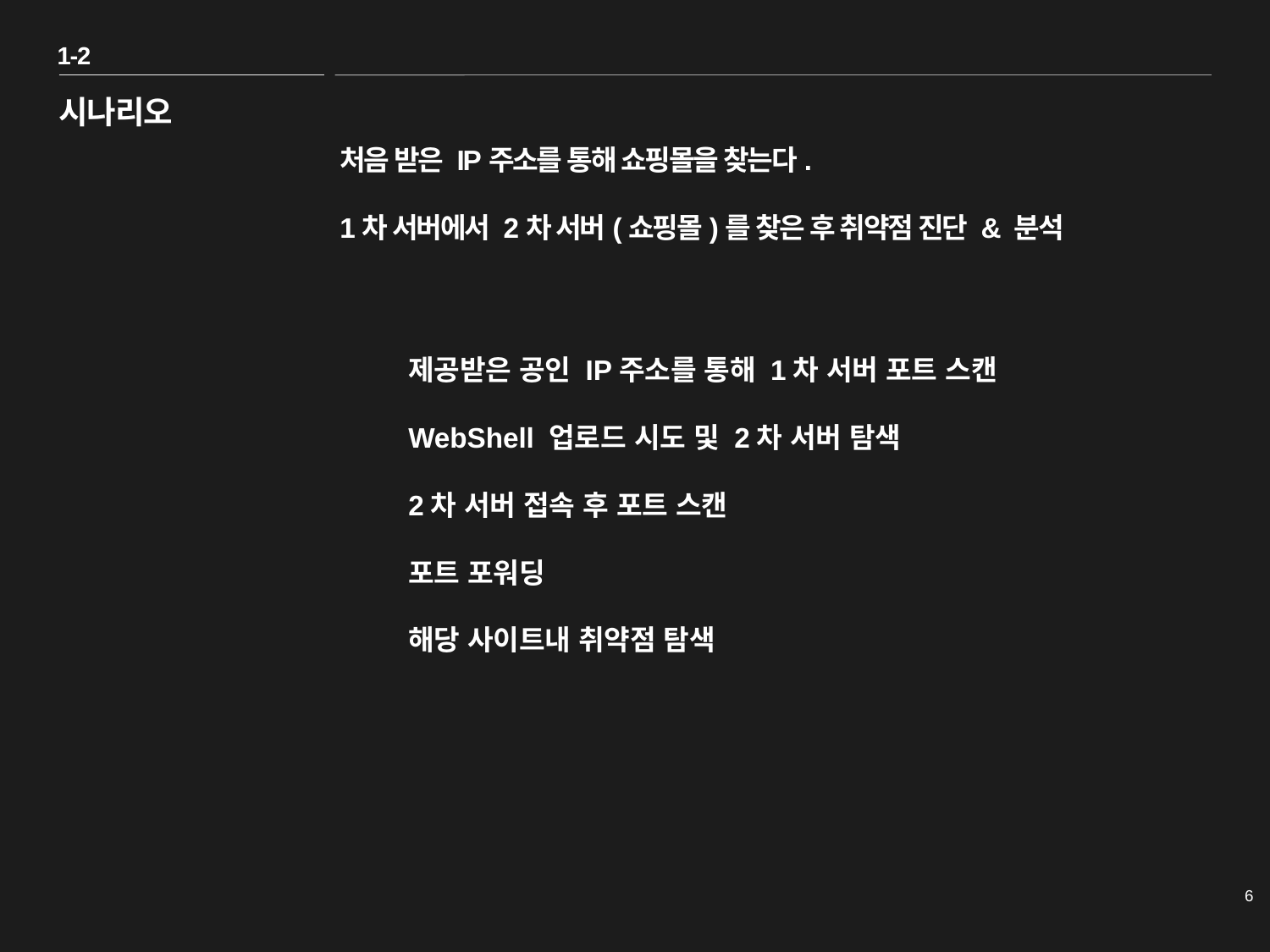

1-2
# 시나리오
처음 받은 IP주소를 통해 쇼핑몰을 찾는다.

1차 서버에서 2차 서버(쇼핑몰)를 찾은 후 취약점 진단 & 분석
제공받은 공인 IP주소를 통해 1차 서버 포트 스캔

WebShell 업로드 시도 및 2차 서버 탐색

2차 서버 접속 후 포트 스캔

포트 포워딩

해당 사이트내 취약점 탐색
6